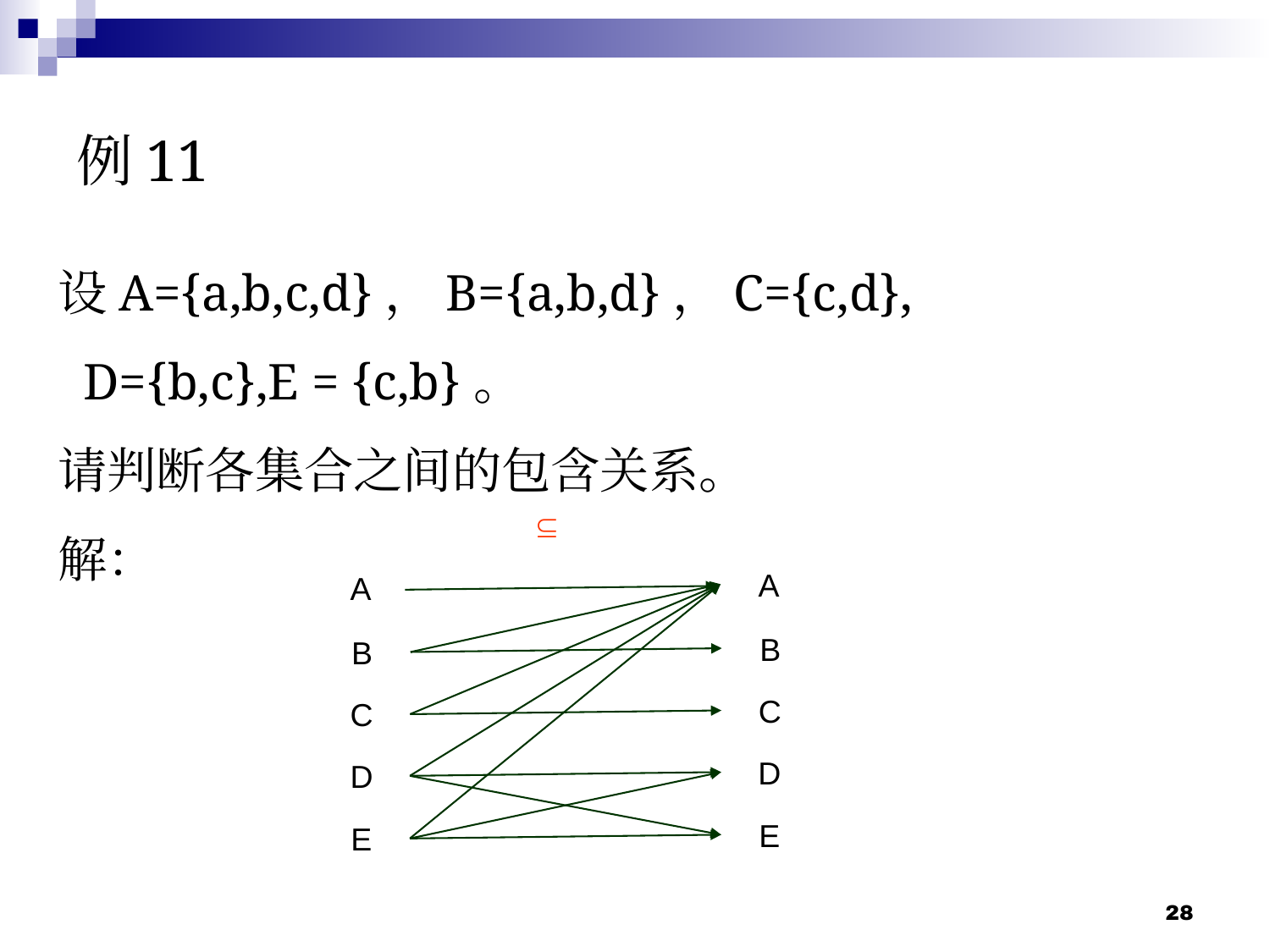

# 例11
设A={a,b,c,d}，B={a,b,d}，C={c,d},
  D={b,c},E = {c,b}。
请判断各集合之间的包含关系。
解：
⊆
A
B
C
D
E
A

B
C
D
E
28